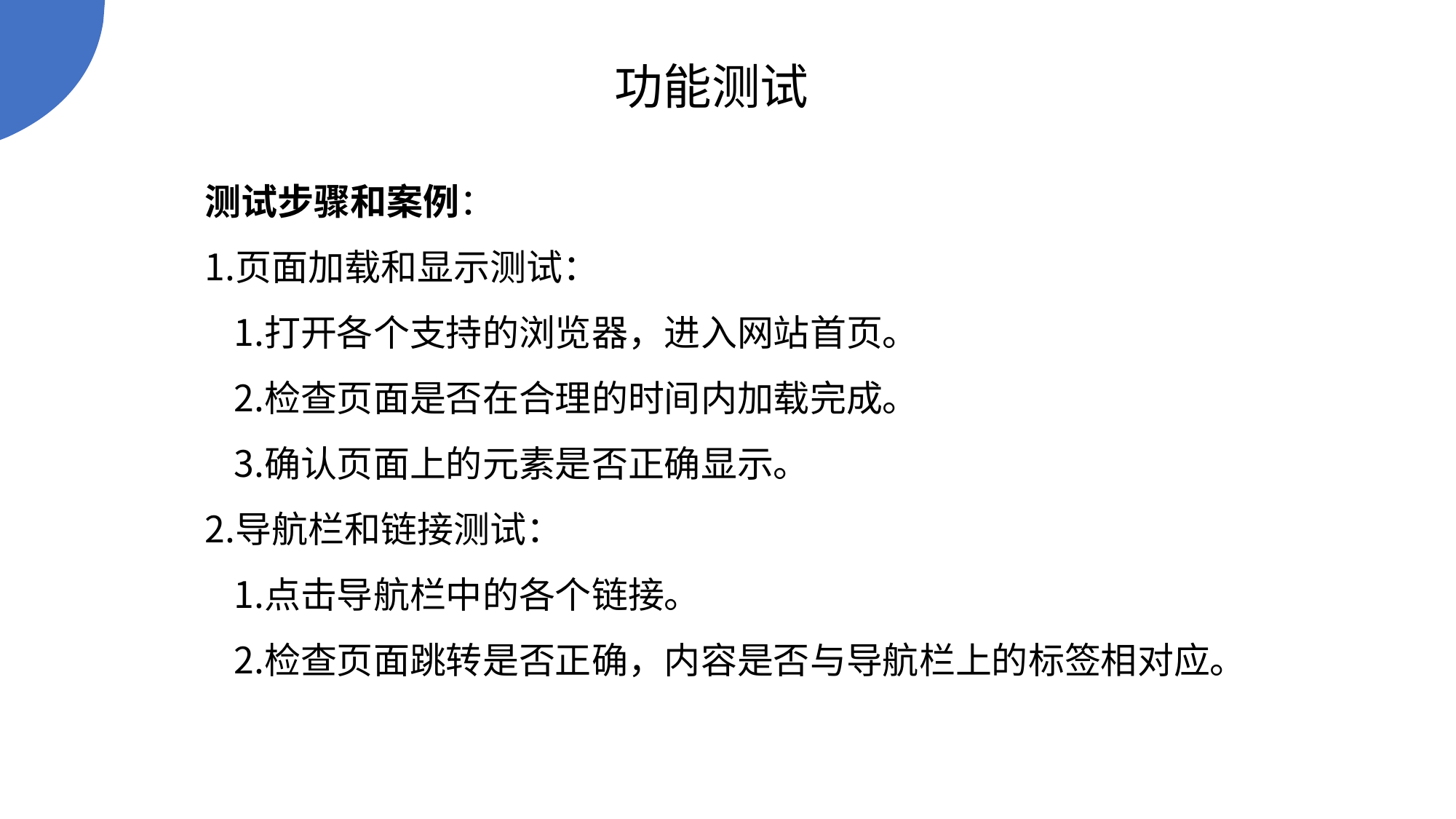

功能测试
测试步骤和案例：
页面加载和显示测试：
打开各个支持的浏览器，进入网站首页。
检查页面是否在合理的时间内加载完成。
确认页面上的元素是否正确显示。
导航栏和链接测试：
点击导航栏中的各个链接。
检查页面跳转是否正确，内容是否与导航栏上的标签相对应。